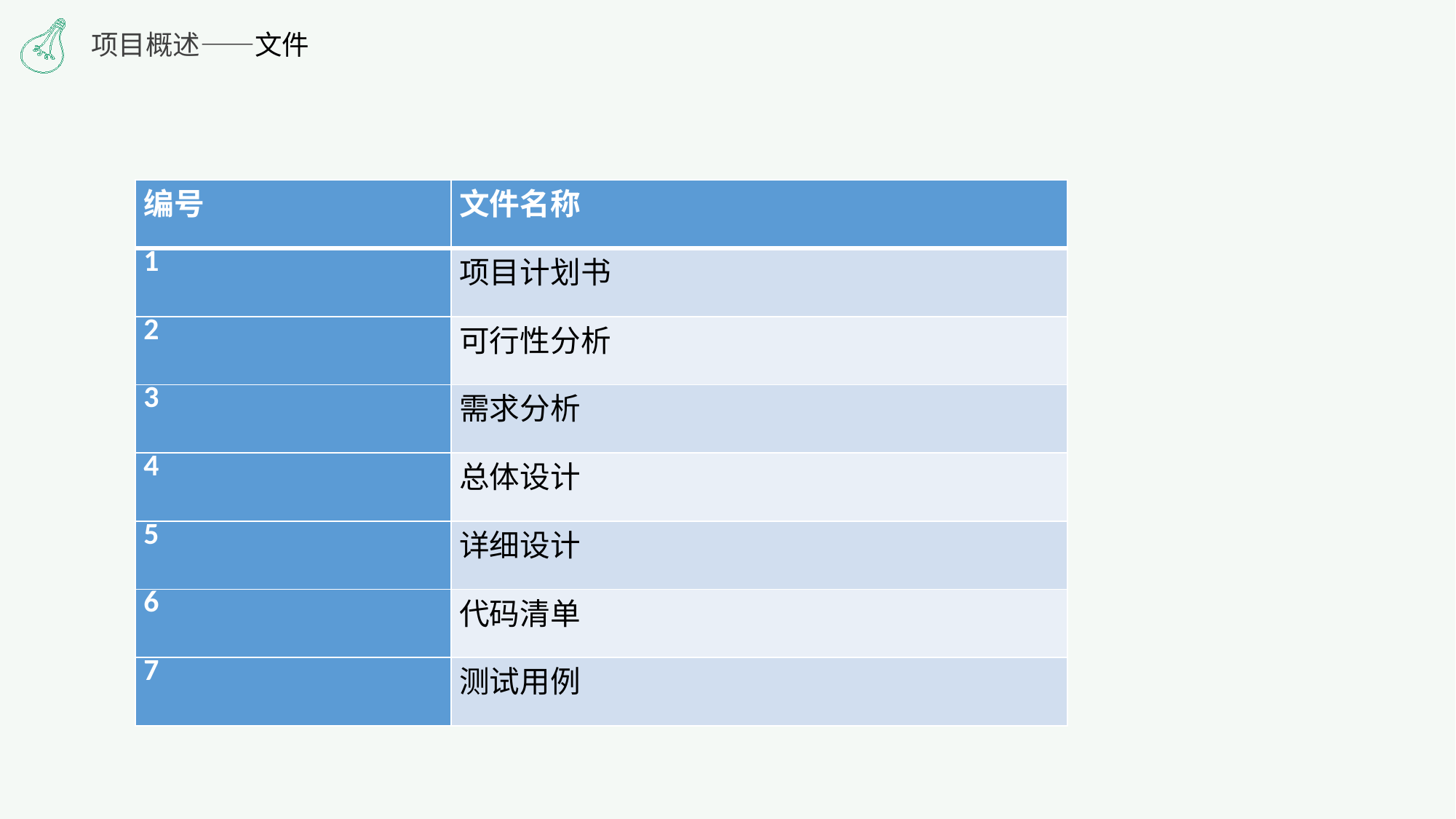

项目概述——文件
| 编号 | 文件名称 |
| --- | --- |
| 1 | 项目计划书 |
| 2 | 可行性分析 |
| 3 | 需求分析 |
| 4 | 总体设计 |
| 5 | 详细设计 |
| 6 | 代码清单 |
| 7 | 测试用例 |